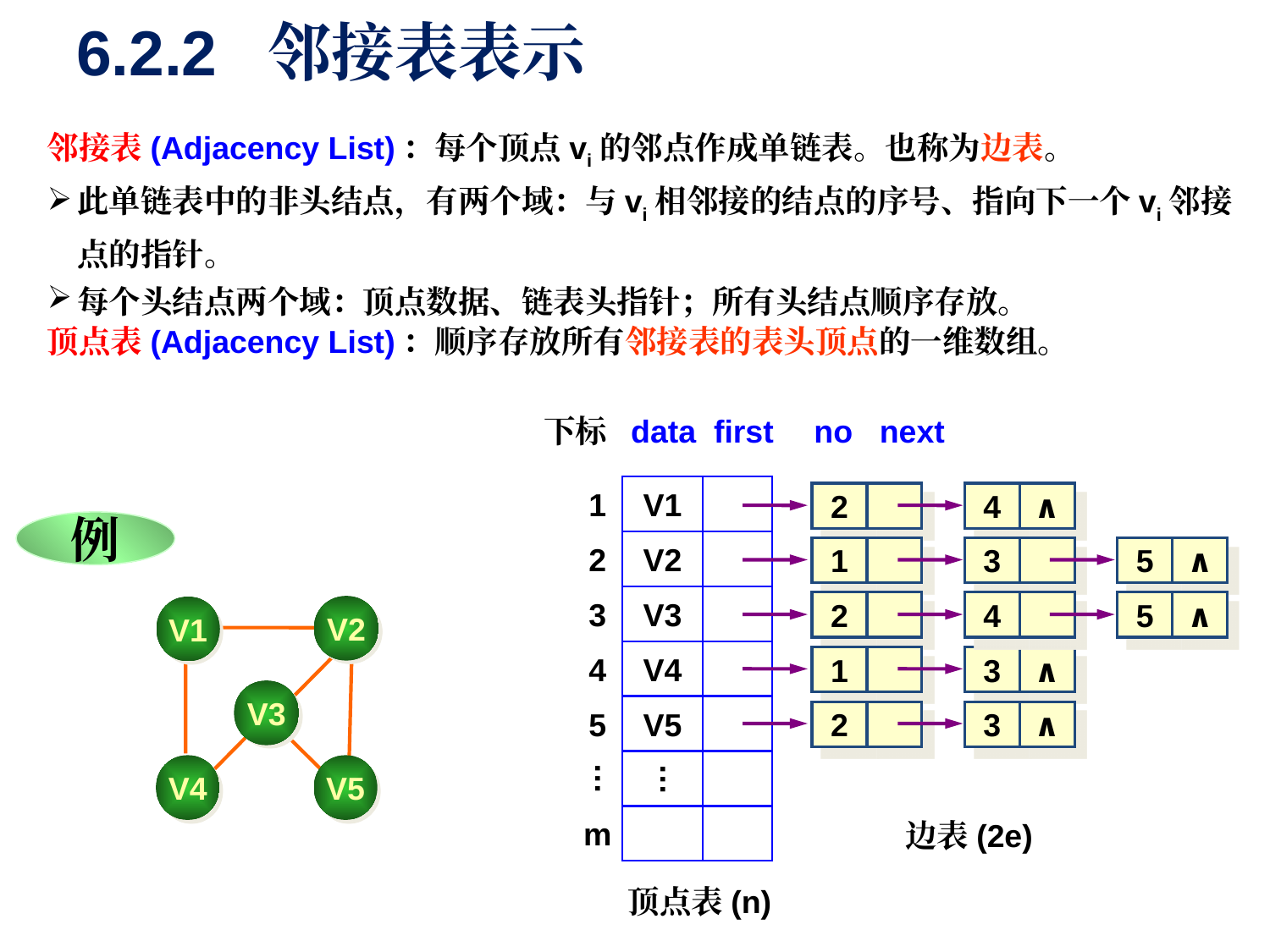

# 6.2.2  邻接表表示
邻接表(Adjacency List)：每个顶点vi的邻点作成单链表。也称为边表。
此单链表中的非头结点，有两个域：与vi相邻接的结点的序号、指向下一个vi邻接点的指针。
每个头结点两个域：顶点数据、链表头指针；所有头结点顺序存放。
顶点表(Adjacency List)：顺序存放所有邻接表的表头顶点的一维数组。
下标  data  first
no   next
1
V1

2
V2

3
V3

4
V4

5
V5

…

…

m

2

4
∧

例
1

3

5
∧

2

4

5
∧

V2
V1

V3

V4
V5
1

3
∧

2

3
∧

边表(2e)
顶点表(n)